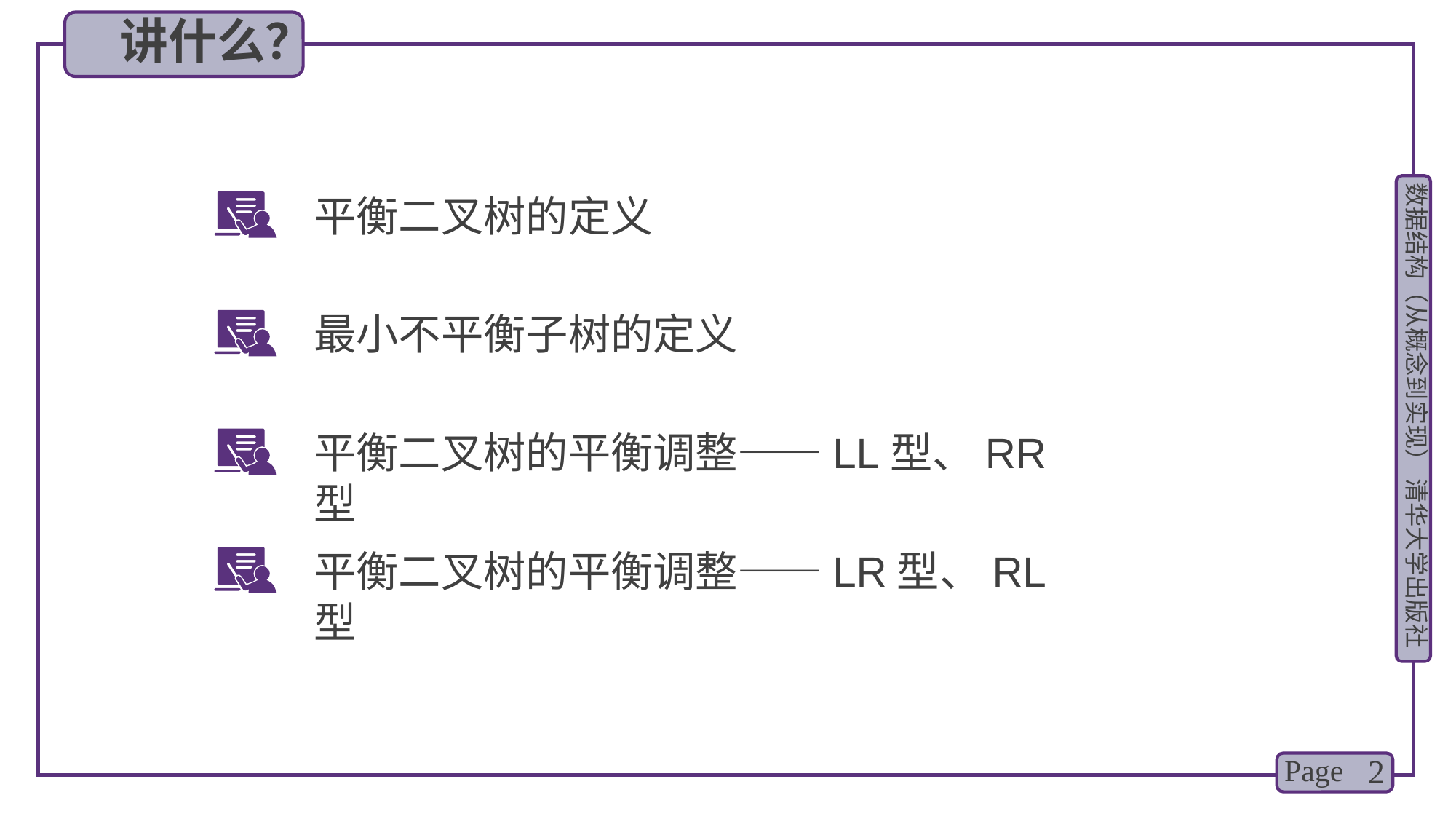

讲什么？

平衡二叉树的定义

最小不平衡子树的定义

平衡二叉树的平衡调整——LL型、RR型

平衡二叉树的平衡调整——LR型、RL型